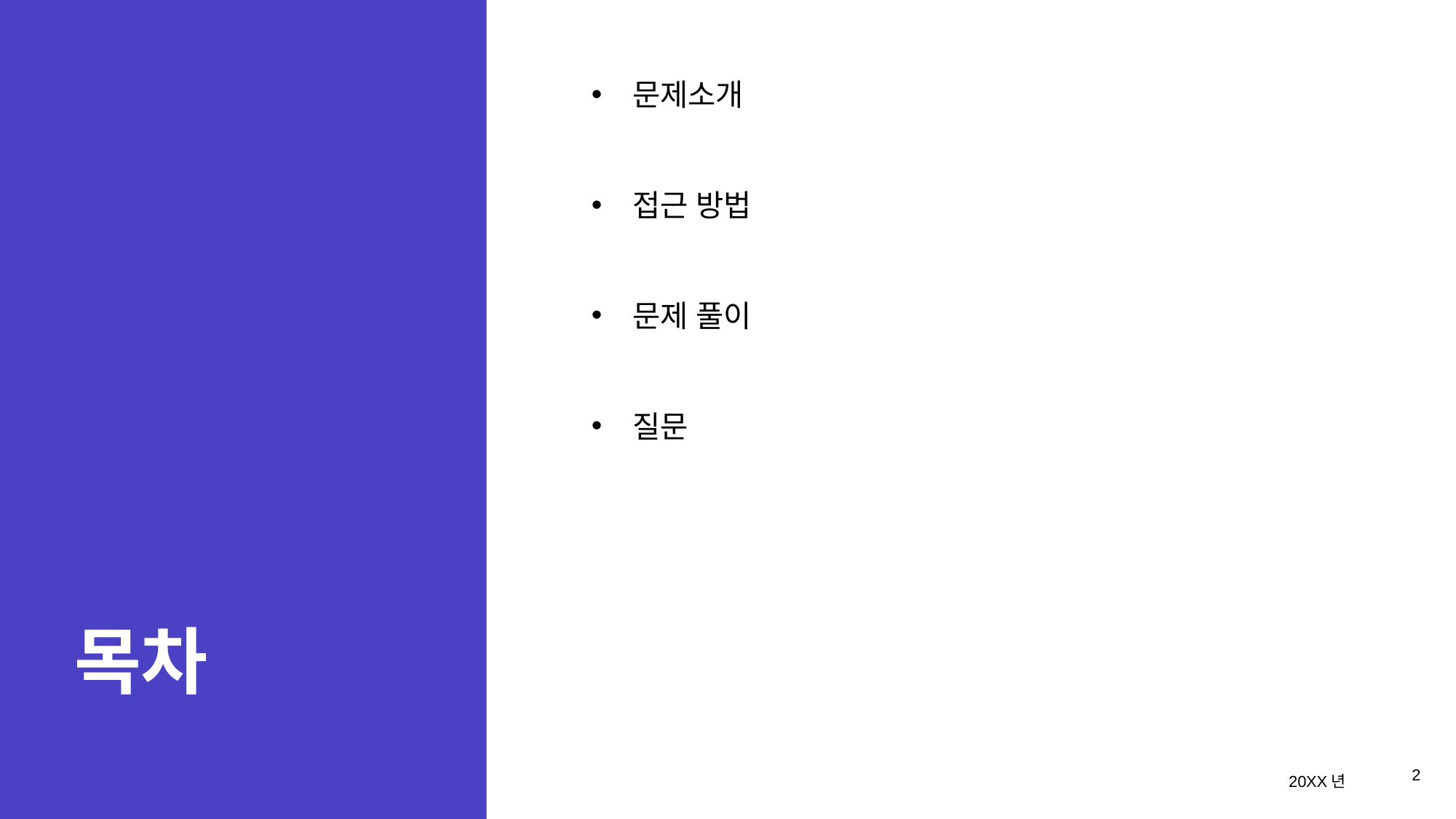

문제소개

접근 방법

문제 풀이

질문
# 목차
2
20XX년